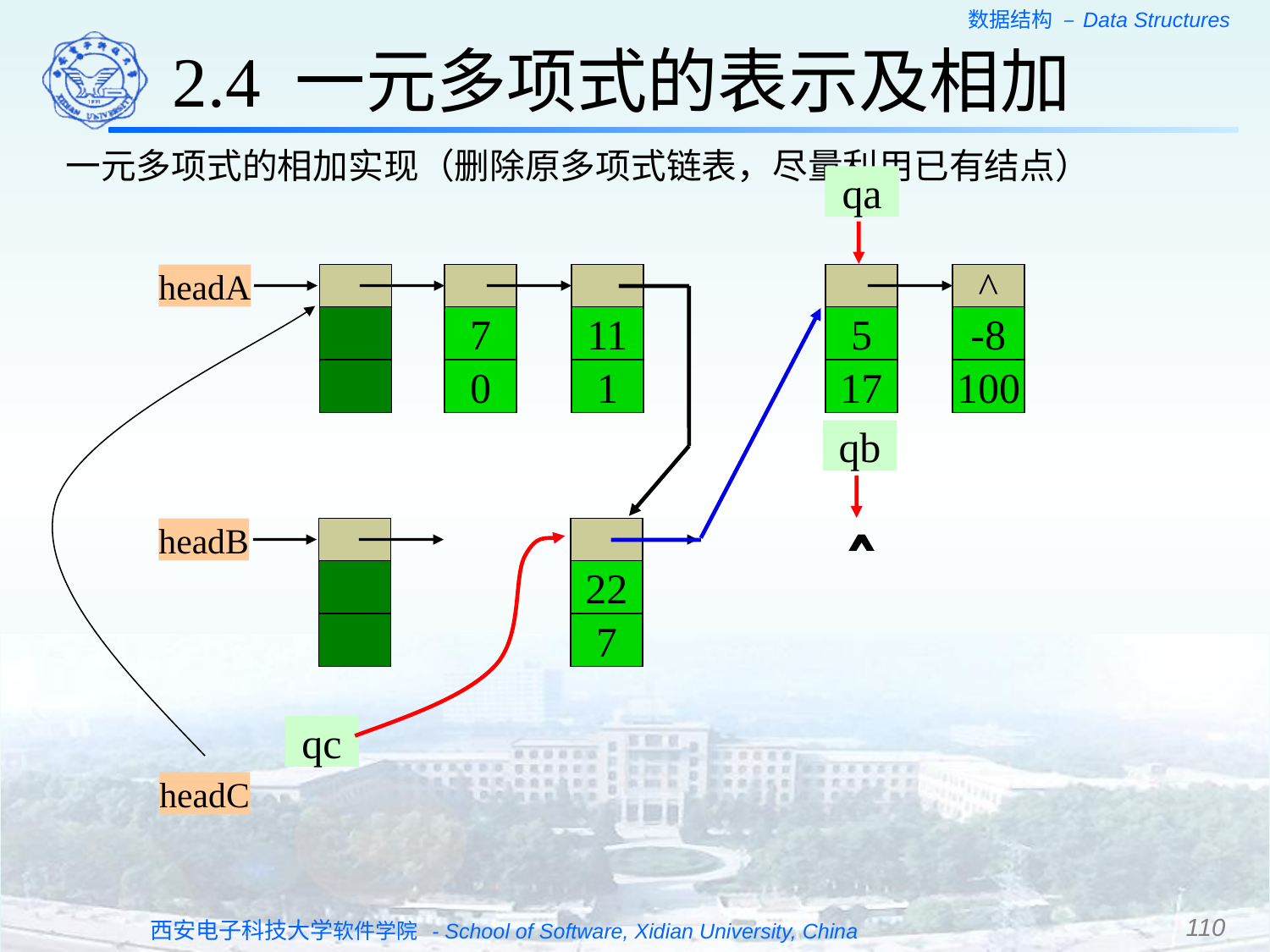

2.4 一元多项式的表示及相加
一元多项式的相加实现（删除原多项式链表，尽量利用已有结点）
qa

headA

^

7
11
5
-8

0
1
17
100
qb

^
headB

22

7
qc
headC
110